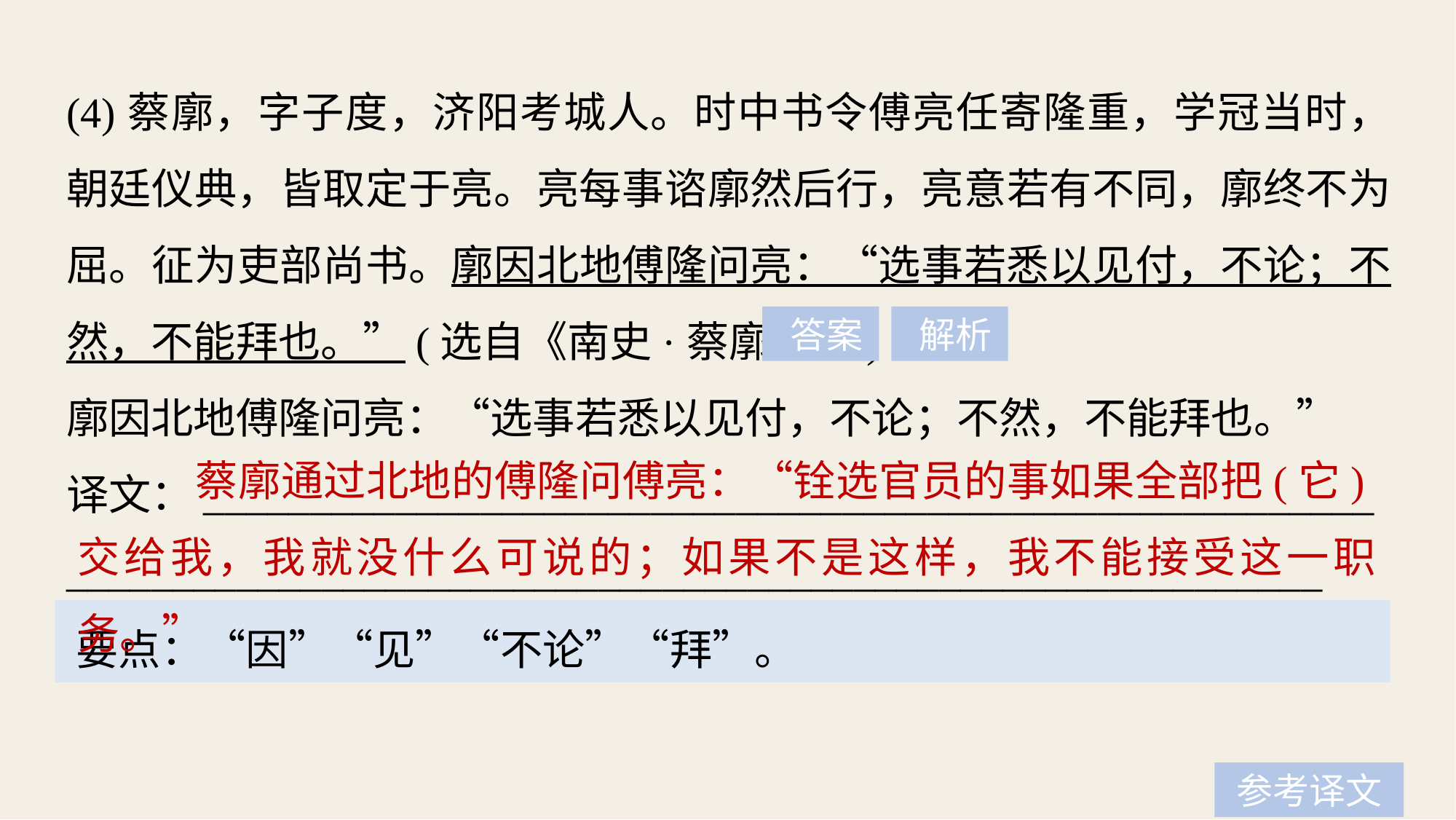

(4)蔡廓，字子度，济阳考城人。时中书令傅亮任寄隆重，学冠当时，朝廷仪典，皆取定于亮。亮每事谘廓然后行，亮意若有不同，廓终不为屈。征为吏部尚书。廓因北地傅隆问亮：“选事若悉以见付，不论；不然，不能拜也。”(选自《南史·蔡廓传》)
廓因北地傅隆问亮：“选事若悉以见付，不论；不然，不能拜也。”
译文：_______________________________________________________
___________________________________________________________
 答案
 解析
           蔡廓通过北地的傅隆问傅亮：“铨选官员的事如果全部把(它)交给我，我就没什么可说的；如果不是这样，我不能接受这一职务。”
要点：“因”“见”“不论”“拜”。

参考译文